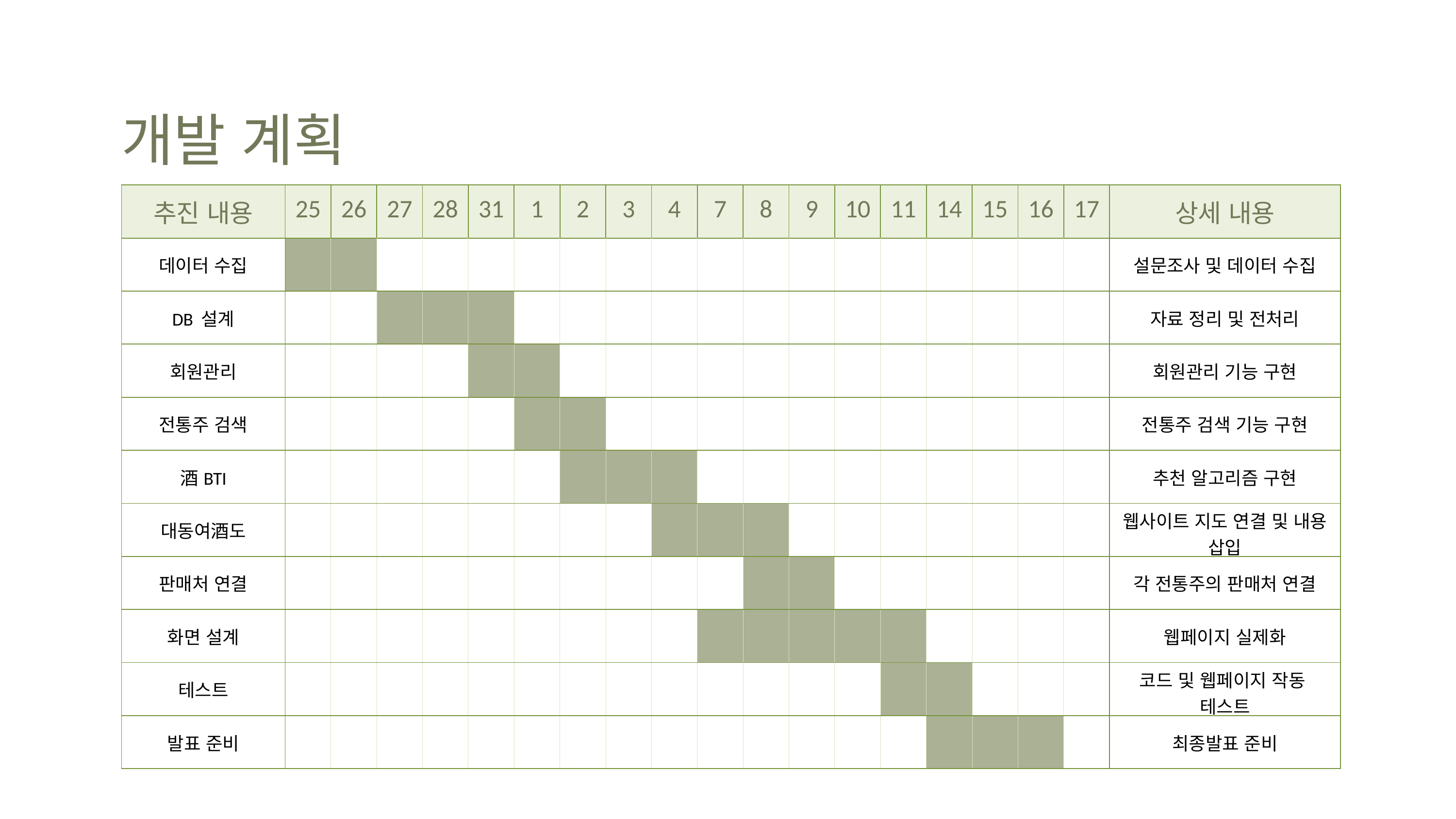

개발 계획
| 추진 내용 | 25 | 26 | 27 | 28 | 31 | 1 | 2 | 3 | 4 | 7 | 8 | 9 | 10 | 11 | 14 | 15 | 16 | 17 | 상세 내용 |
| --- | --- | --- | --- | --- | --- | --- | --- | --- | --- | --- | --- | --- | --- | --- | --- | --- | --- | --- | --- |
| 데이터 수집 |  |  |  |  |  |  |  |  |  |  |  |  |  |  |  |  |  |  | 설문조사 및 데이터 수집 |
| DB 설계 |  |  |  |  |  |  |  |  |  |  |  |  |  |  |  |  |  |  | 자료 정리 및 전처리 |
| 회원관리 |  |  |  |  |  |  |  |  |  |  |  |  |  |  |  |  |  |  | 회원관리 기능 구현 |
| 전통주 검색 |  |  |  |  |  |  |  |  |  |  |  |  |  |  |  |  |  |  | 전통주 검색 기능 구현 |
| 酒BTI |  |  |  |  |  |  |  |  |  |  |  |  |  |  |  |  |  |  | 추천 알고리즘 구현 |
| 대동여酒도 |  |  |  |  |  |  |  |  |  |  |  |  |  |  |  |  |  |  | 웹사이트 지도 연결 및 내용 삽입 |
| 판매처 연결 |  |  |  |  |  |  |  |  |  |  |  |  |  |  |  |  |  |  | 각 전통주의 판매처 연결 |
| 화면 설계 |  |  |  |  |  |  |  |  |  |  |  |  |  |  |  |  |  |  | 웹페이지 실제화 |
| 테스트 |  |  |  |  |  |  |  |  |  |  |  |  |  |  |  |  |  |  | 코드 및 웹페이지 작동 테스트 |
| 발표 준비 |  |  |  |  |  |  |  |  |  |  |  |  |  |  |  |  |  |  | 최종발표 준비 |